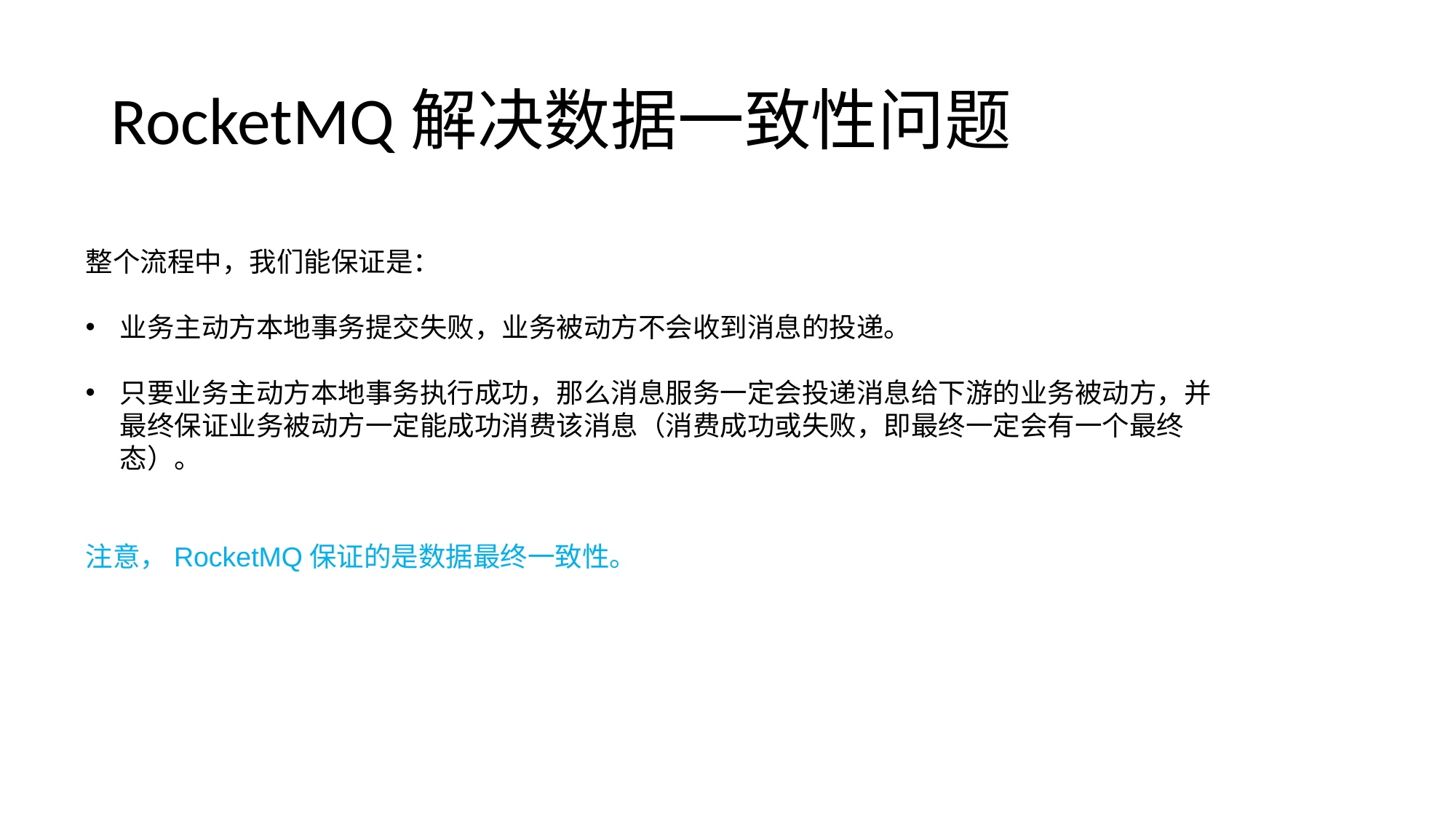

# RocketMQ解决数据一致性问题
整个流程中，我们能保证是：

业务主动方本地事务提交失败，业务被动方不会收到消息的投递。

只要业务主动方本地事务执行成功，那么消息服务一定会投递消息给下游的业务被动方，并最终保证业务被动方一定能成功消费该消息（消费成功或失败，即最终一定会有一个最终态）。

注意，RocketMQ保证的是数据最终一致性。